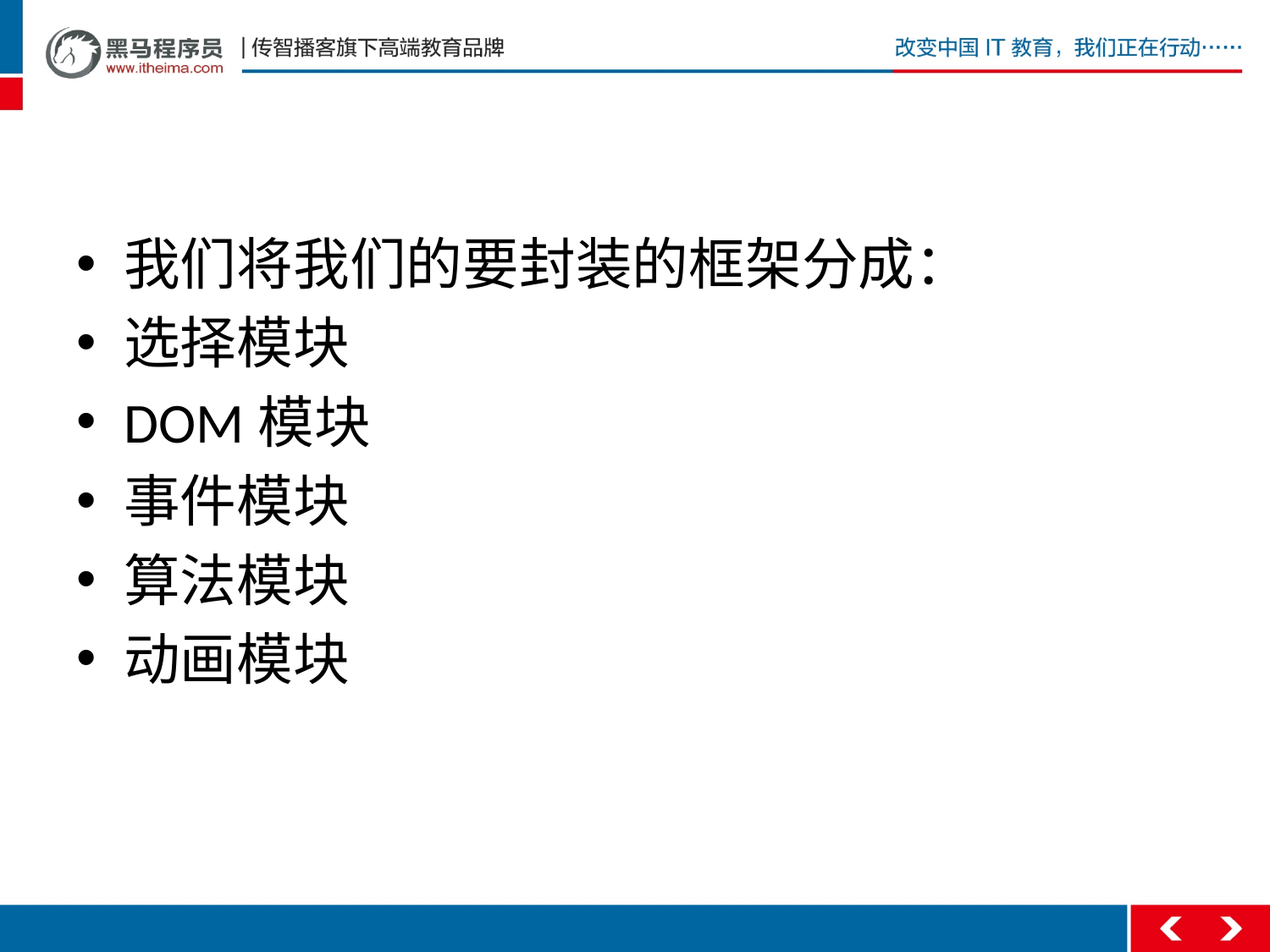

#
我们将我们的要封装的框架分成：
选择模块
DOM模块
事件模块
算法模块
动画模块